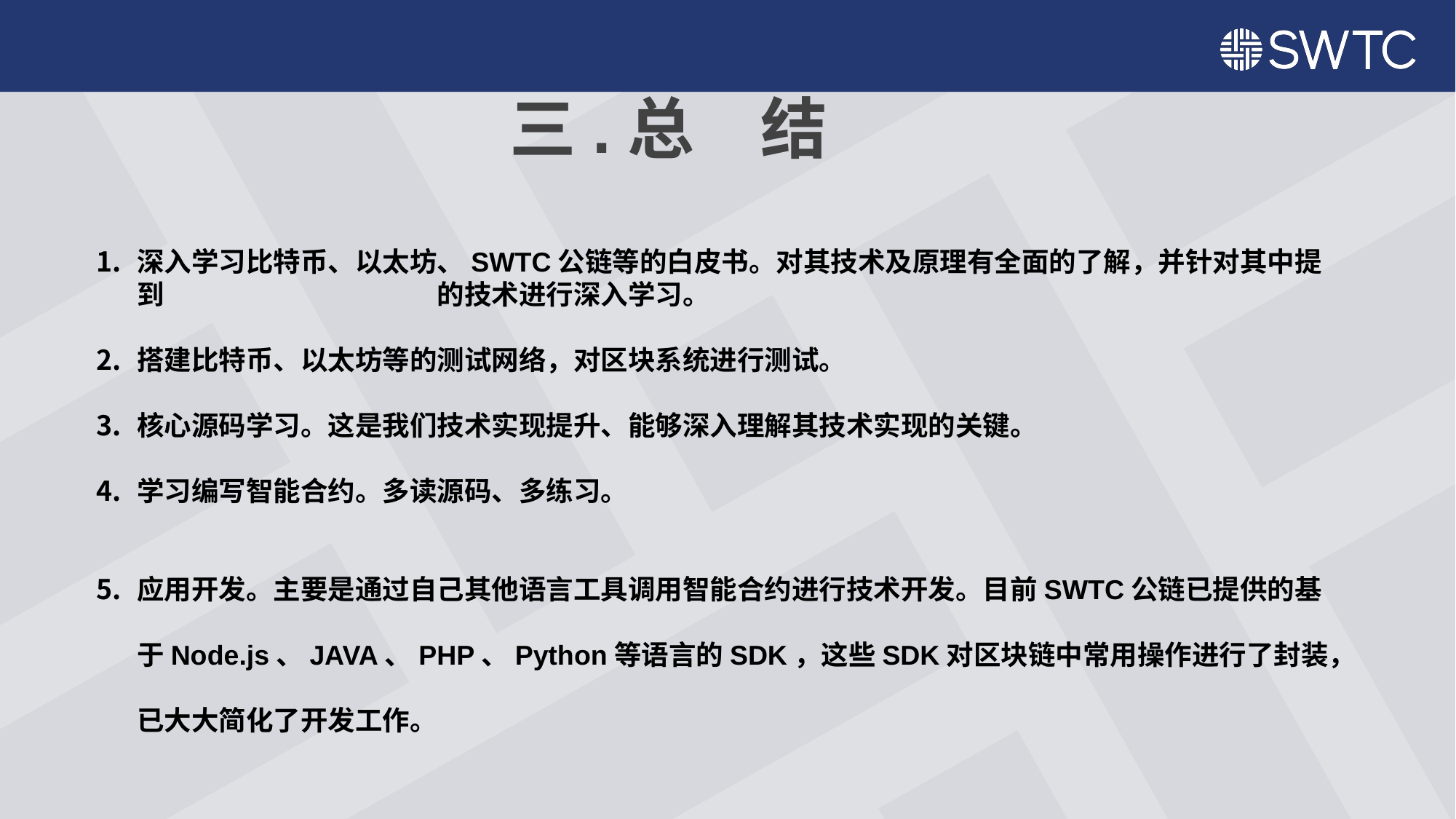

# 三.总　结
深入学习比特币、以太坊、SWTC公链等的白皮书。对其技术及原理有全面的了解，并针对其中提到　　　　　　　　　　的技术进行深入学习。

搭建比特币、以太坊等的测试网络，对区块系统进行测试。

核心源码学习。这是我们技术实现提升、能够深入理解其技术实现的关键。

学习编写智能合约。多读源码、多练习。

应用开发。主要是通过自己其他语言工具调用智能合约进行技术开发。目前SWTC公链已提供的基于Node.js、JAVA、PHP、Python等语言的SDK，这些SDK对区块链中常用操作进行了封装，已大大简化了开发工作。